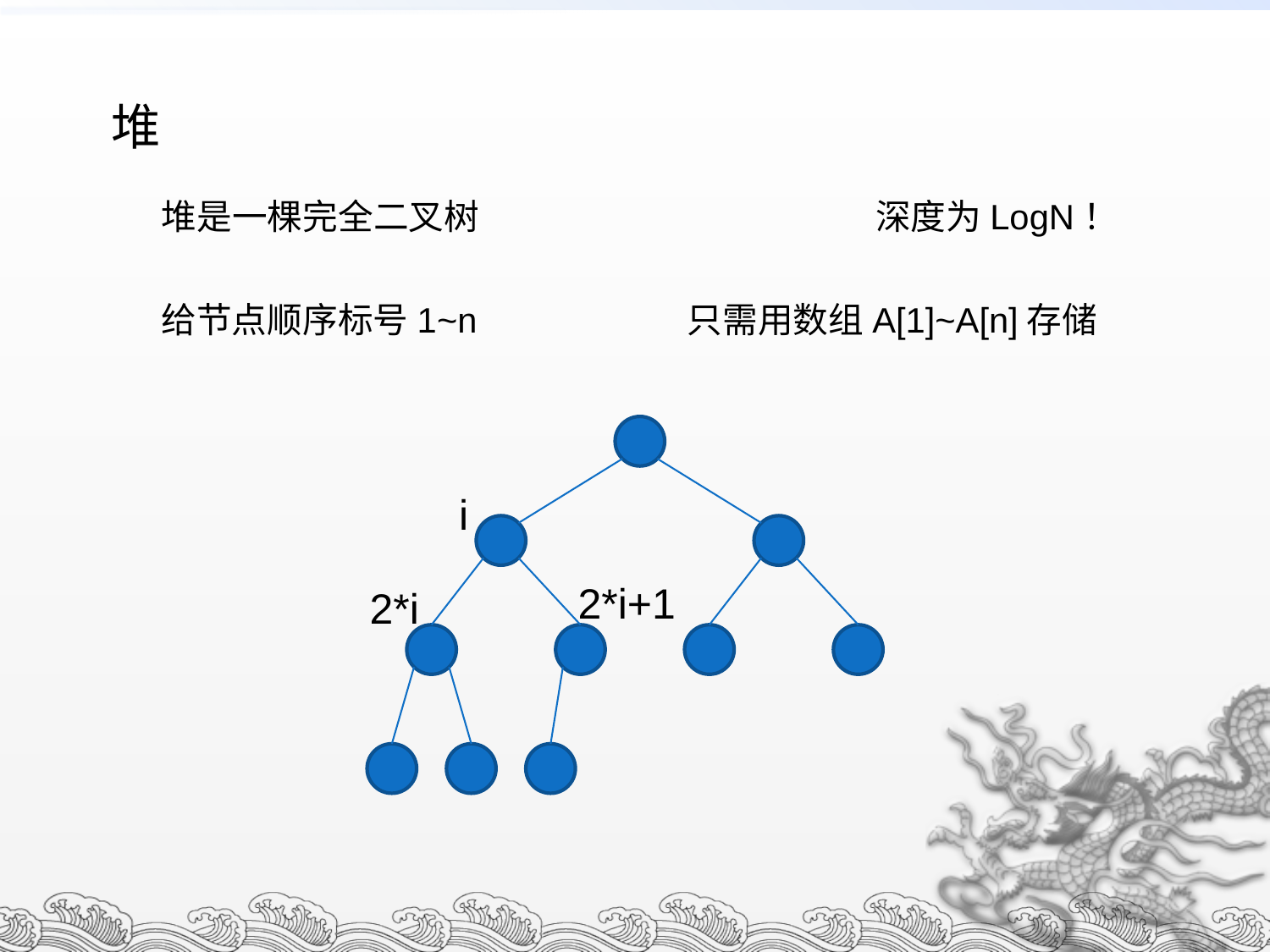

堆
堆是一棵完全二叉树
深度为LogN！
给节点顺序标号1~n
只需用数组A[1]~A[n]存储

i

2*i+1
2*i